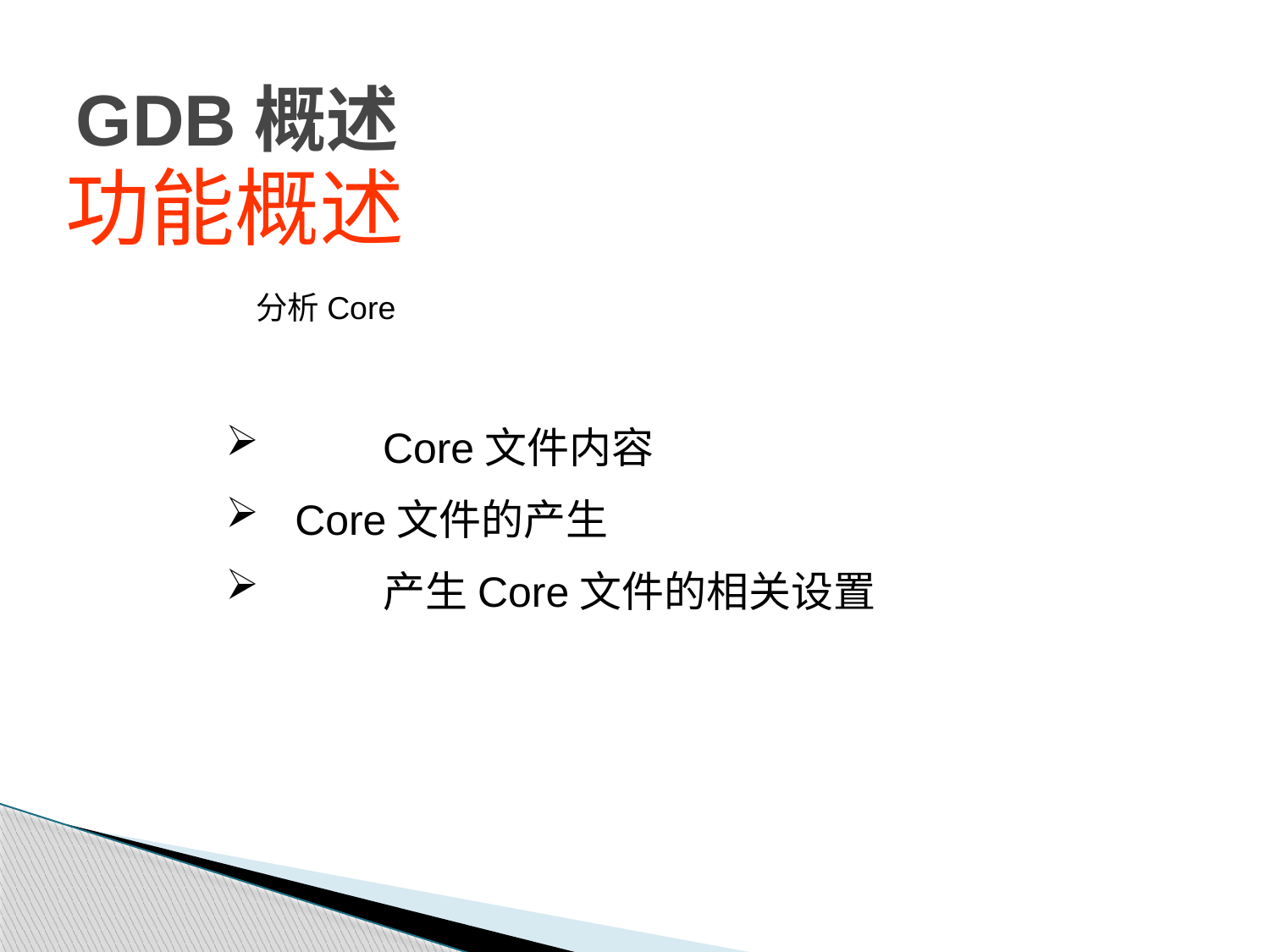

# GDB概述
功能概述
	分析Core

	Core文件内容
   Core文件的产生
	产生Core文件的相关设置